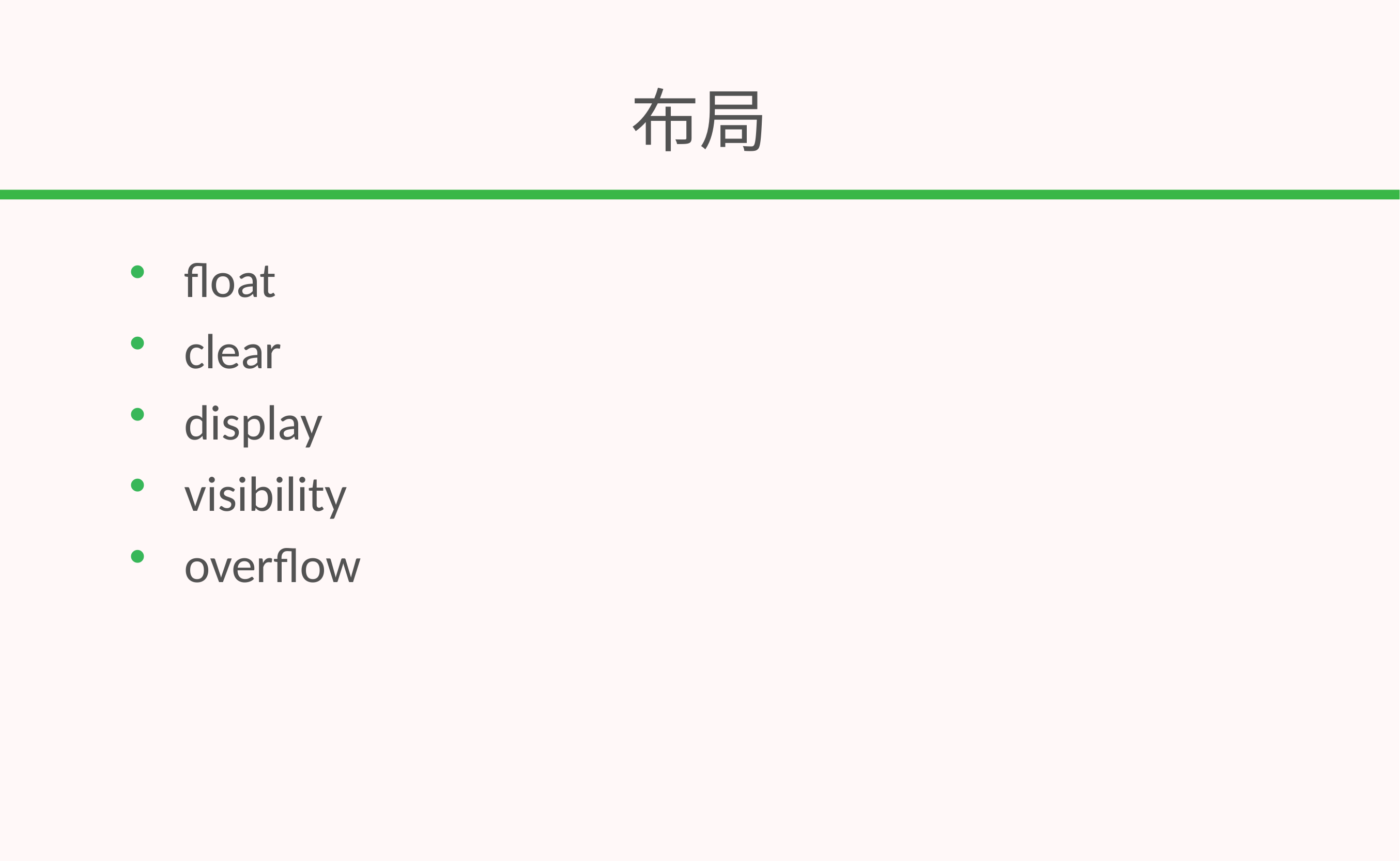

# 布局
float
clear
display
visibility
overflow